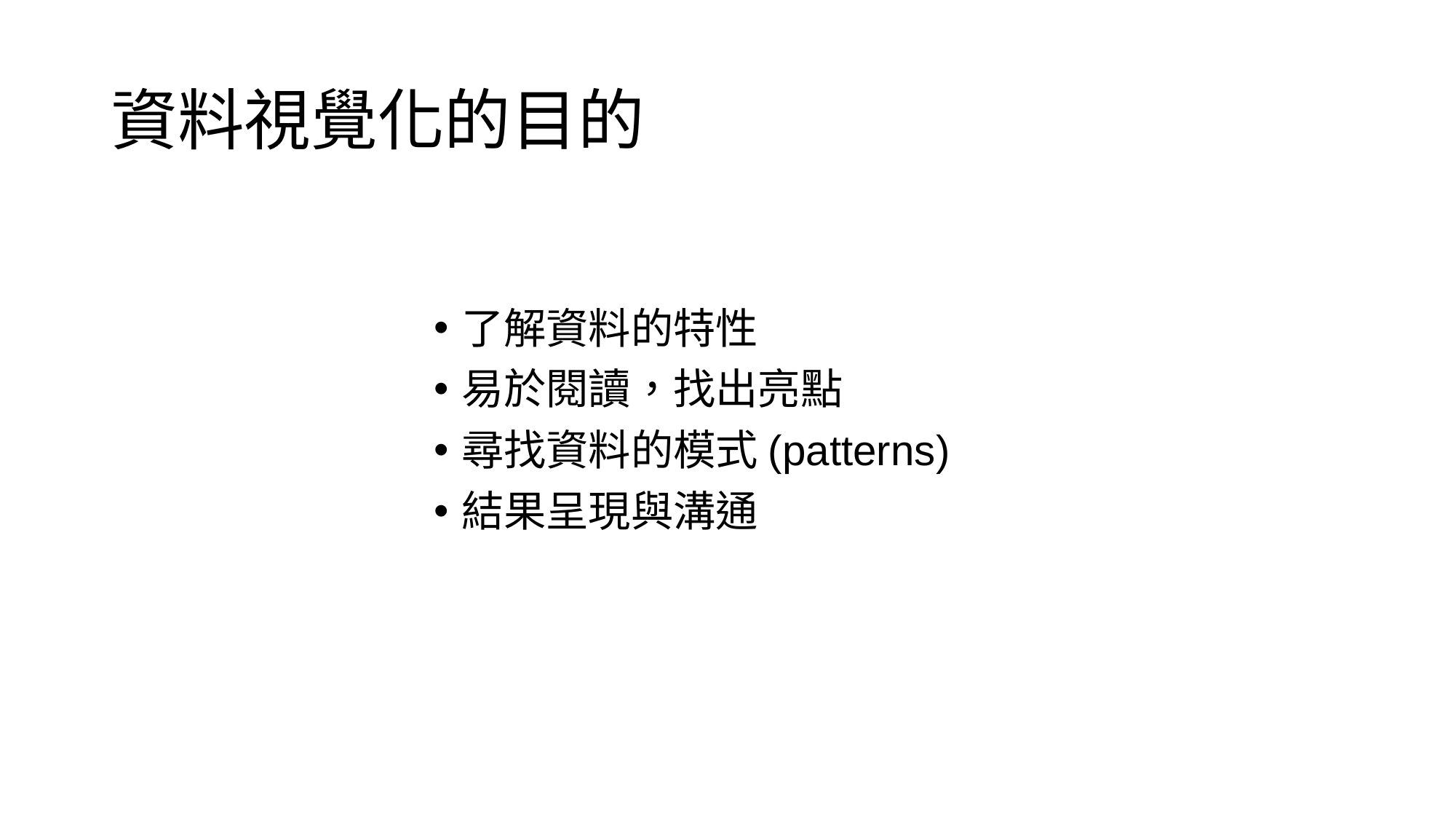

# 資料視覺化的目的
了解資料的特性
易於閱讀，找出亮點
尋找資料的模式(patterns)
結果呈現與溝通